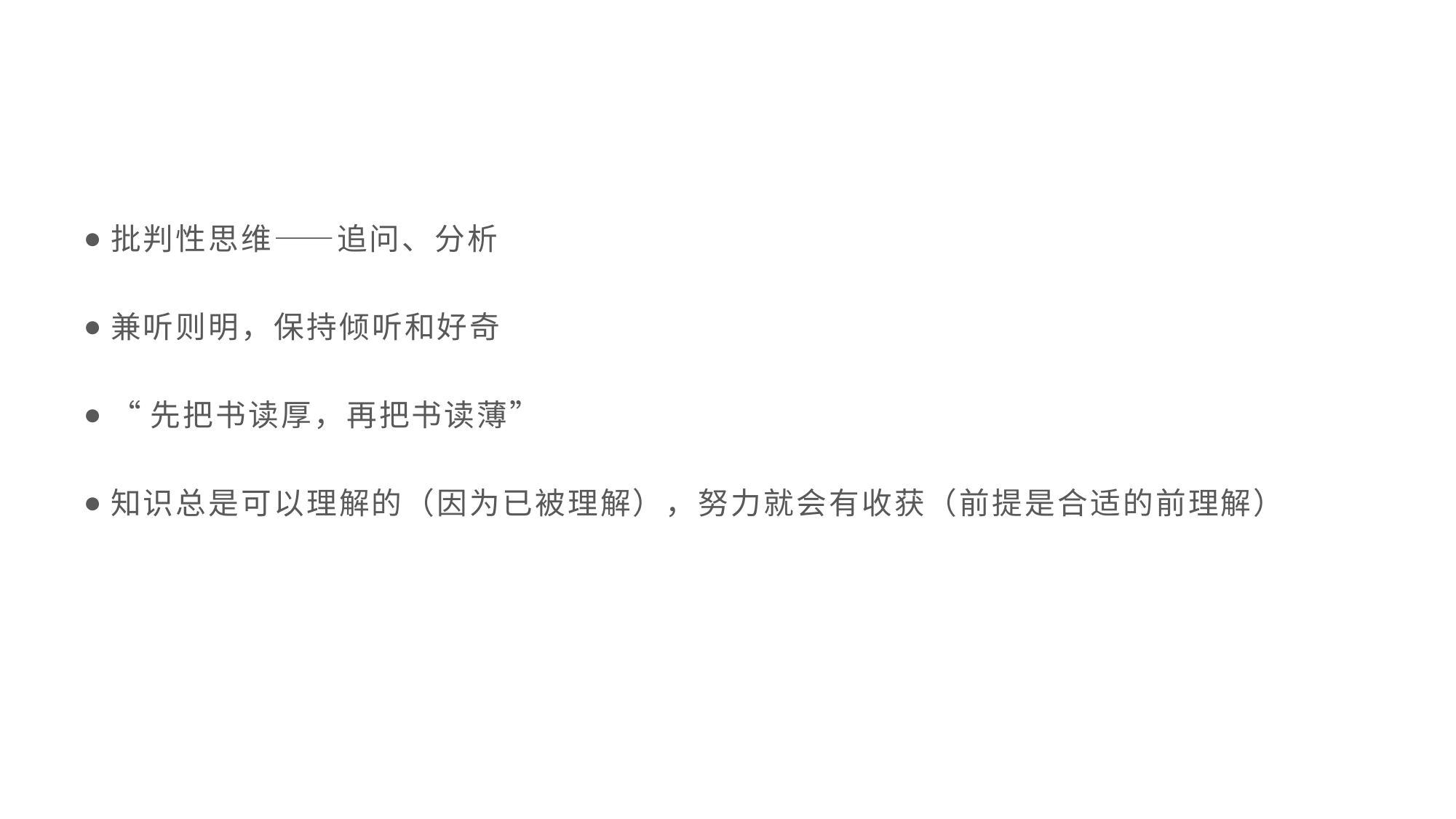

#
批判性思维——追问、分析
兼听则明，保持倾听和好奇
“先把书读厚，再把书读薄”
知识总是可以理解的（因为已被理解），努力就会有收获（前提是合适的前理解）